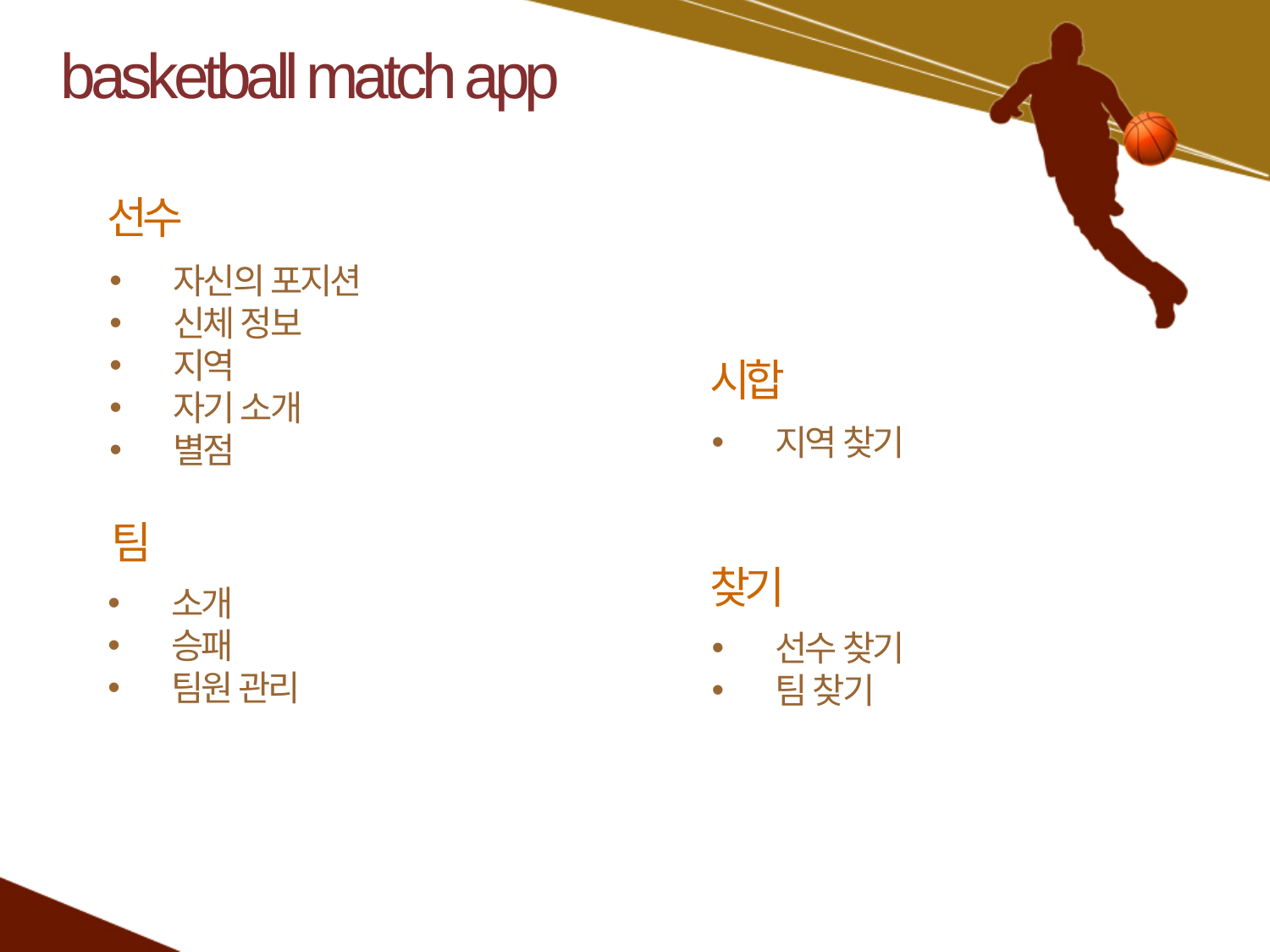

basketball match app
선수
자신의 포지션
신체 정보
지역
자기 소개
별점
시합
지역 찾기
팀
찾기
소개
승패
팀원 관리
선수 찾기
팀 찾기